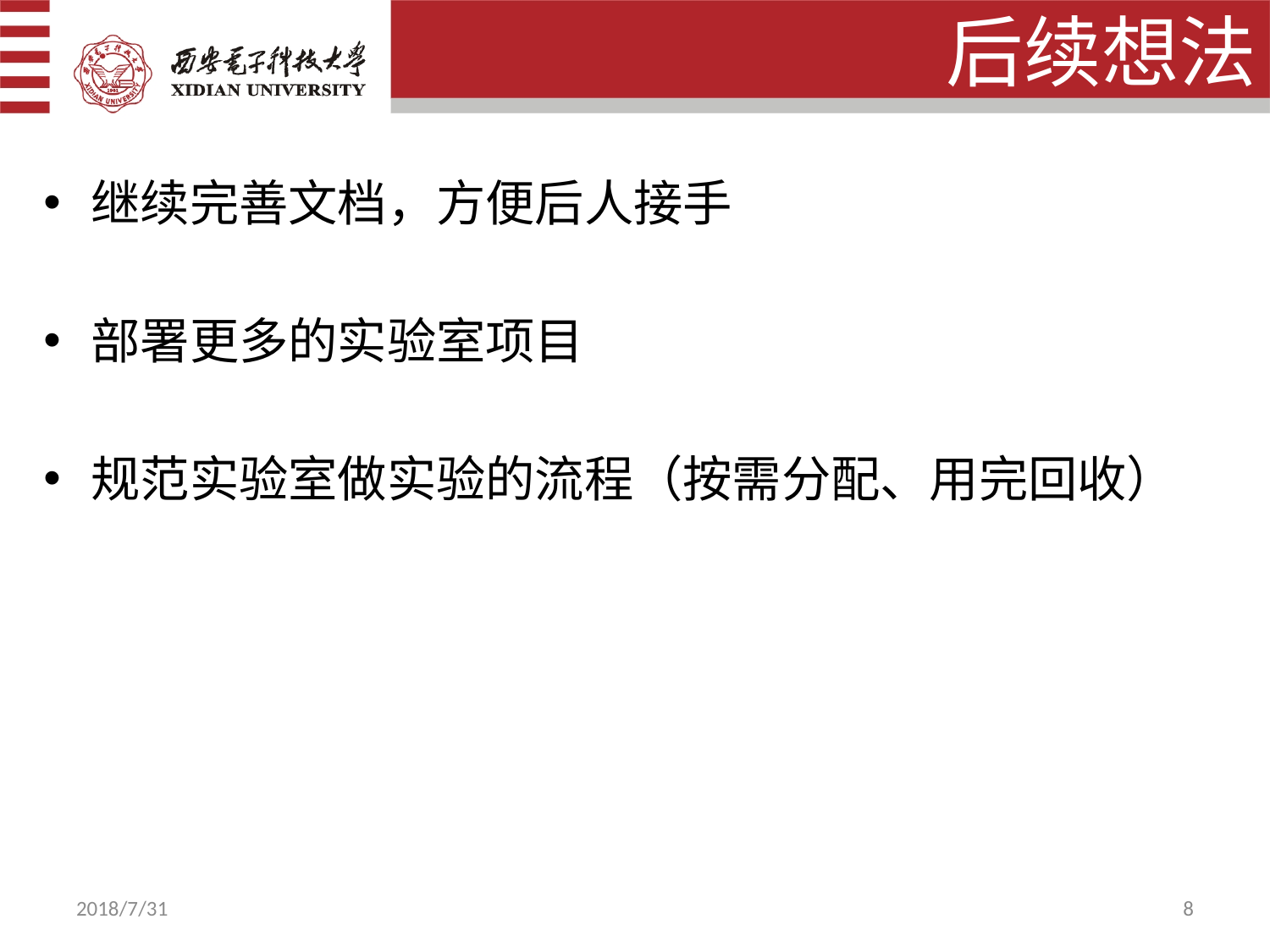

# 后续想法
继续完善文档，方便后人接手

部署更多的实验室项目

规范实验室做实验的流程（按需分配、用完回收）
2018/7/31
8